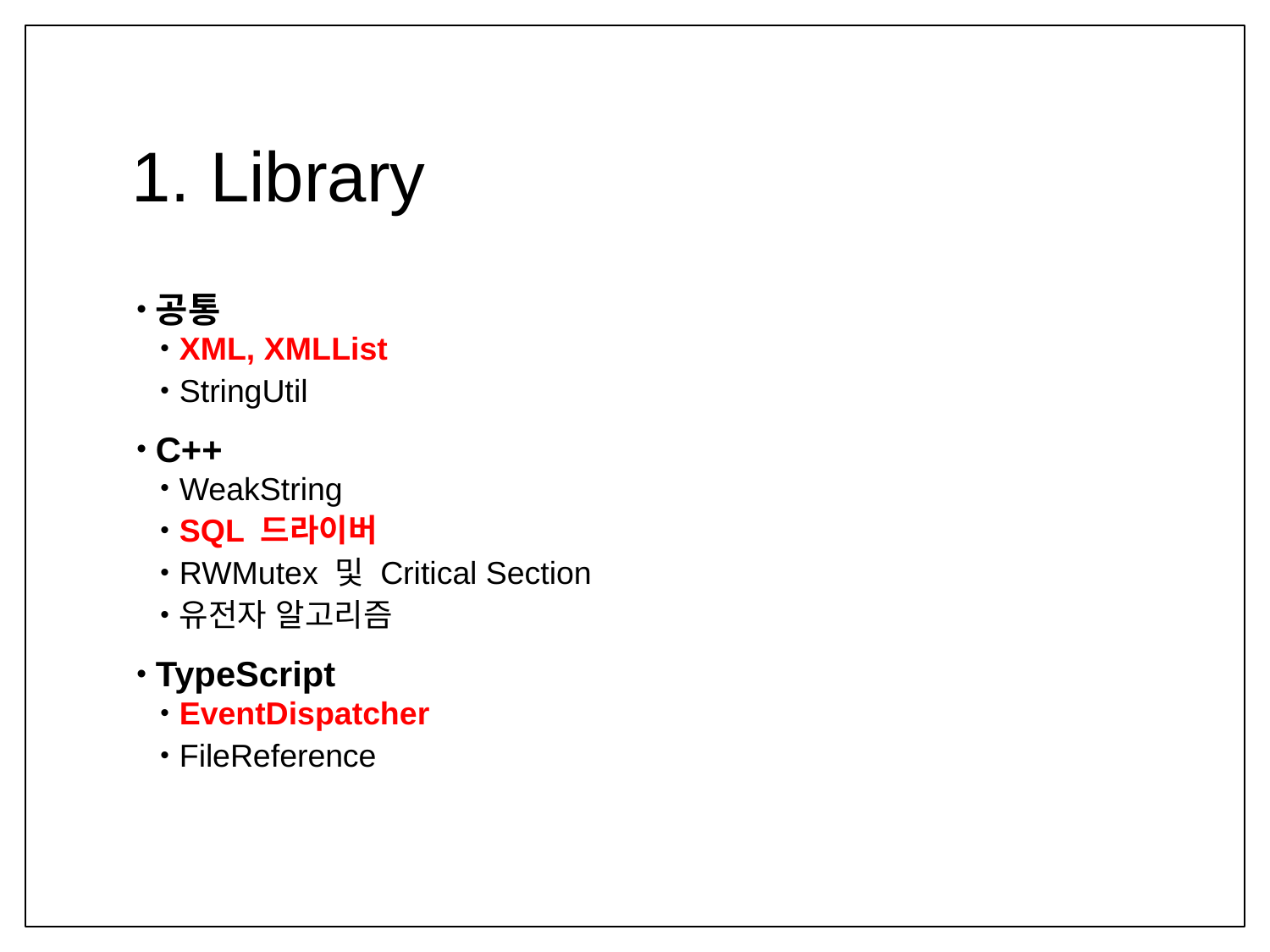

# 1. Library
공통
XML, XMLList
StringUtil
C++
WeakString
SQL 드라이버
RWMutex 및 Critical Section
유전자 알고리즘
TypeScript
EventDispatcher
FileReference